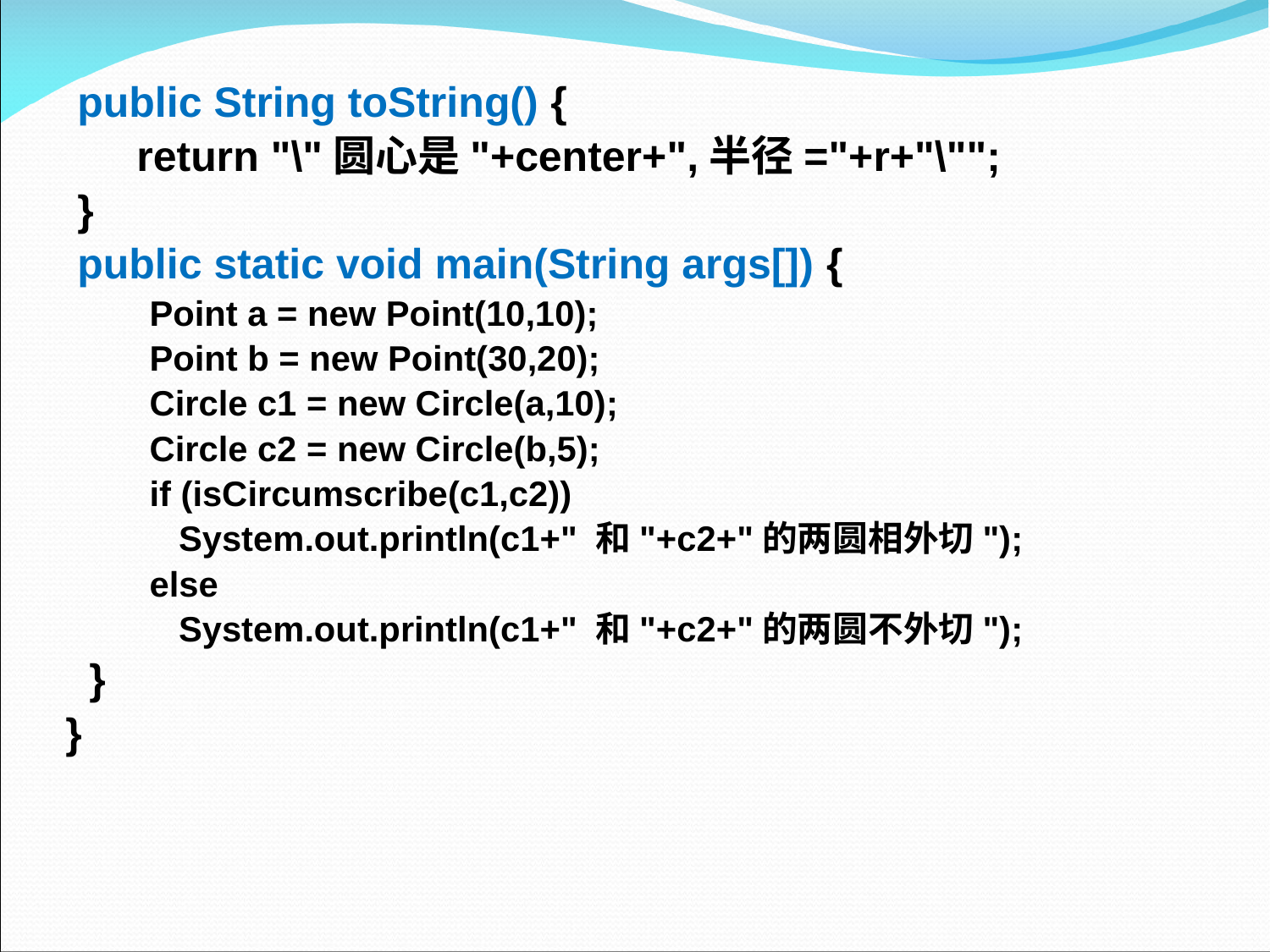

public String toString() {
      return "\"圆心是"+center+",半径="+r+"\"";
 }
 public static void main(String args[]) {
   Point a = new Point(10,10);
   Point b = new Point(30,20);
   Circle c1 = new Circle(a,10);
   Circle c2 = new Circle(b,5);
   if (isCircumscribe(c1,c2))
      System.out.println(c1+" 和"+c2+"的两圆相外切");
   else
      System.out.println(c1+" 和"+c2+"的两圆不外切");
  }
}